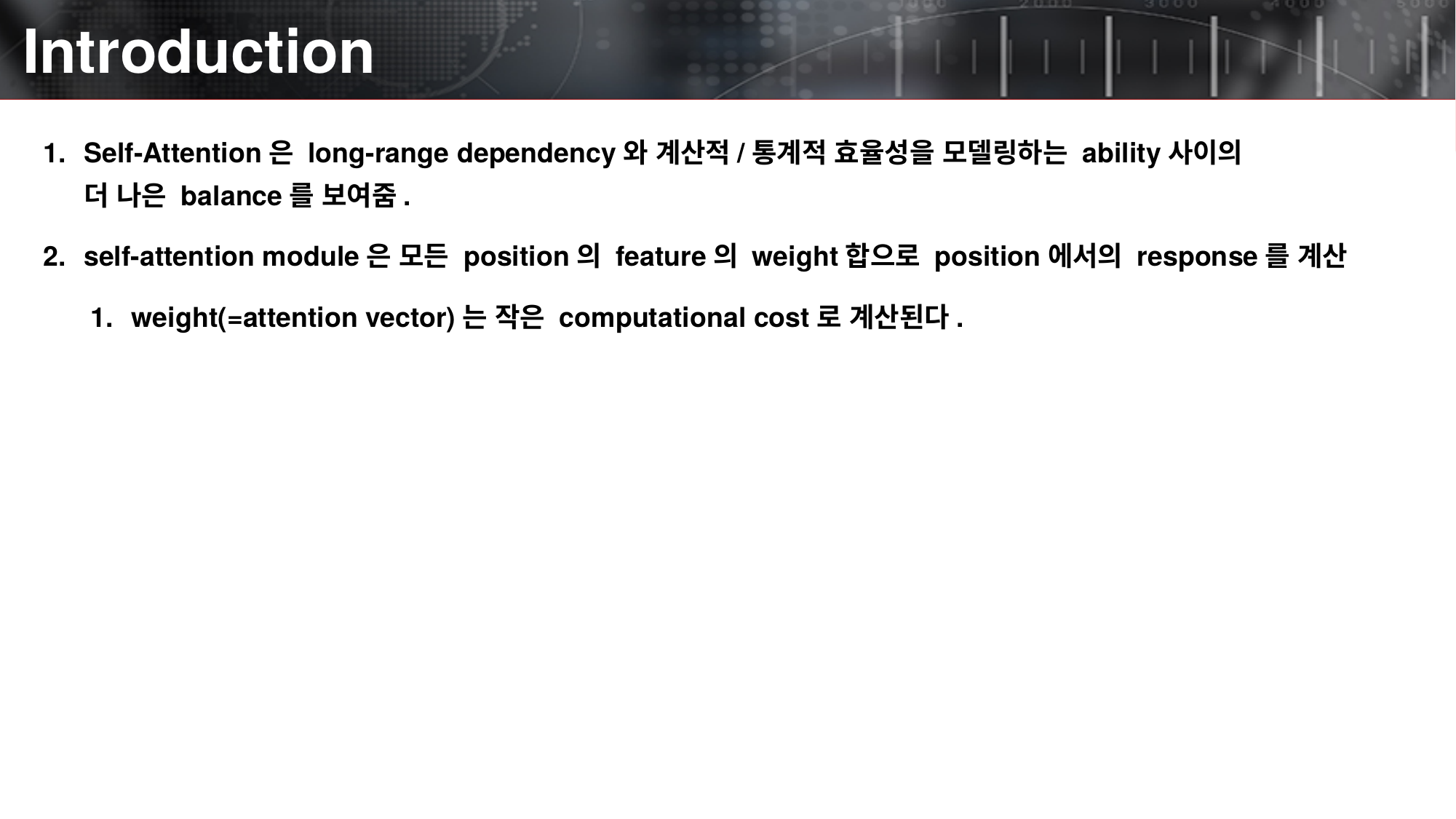

# Introduction
Self-Attention은 long-range dependency와 계산적/통계적 효율성을 모델링하는 ability사이의
더 나은 balance를 보여줌.
self-attention module은 모든 position의 feature의 weight합으로 position에서의 response를 계산
weight(=attention vector)는 작은 computational cost로 계산된다.